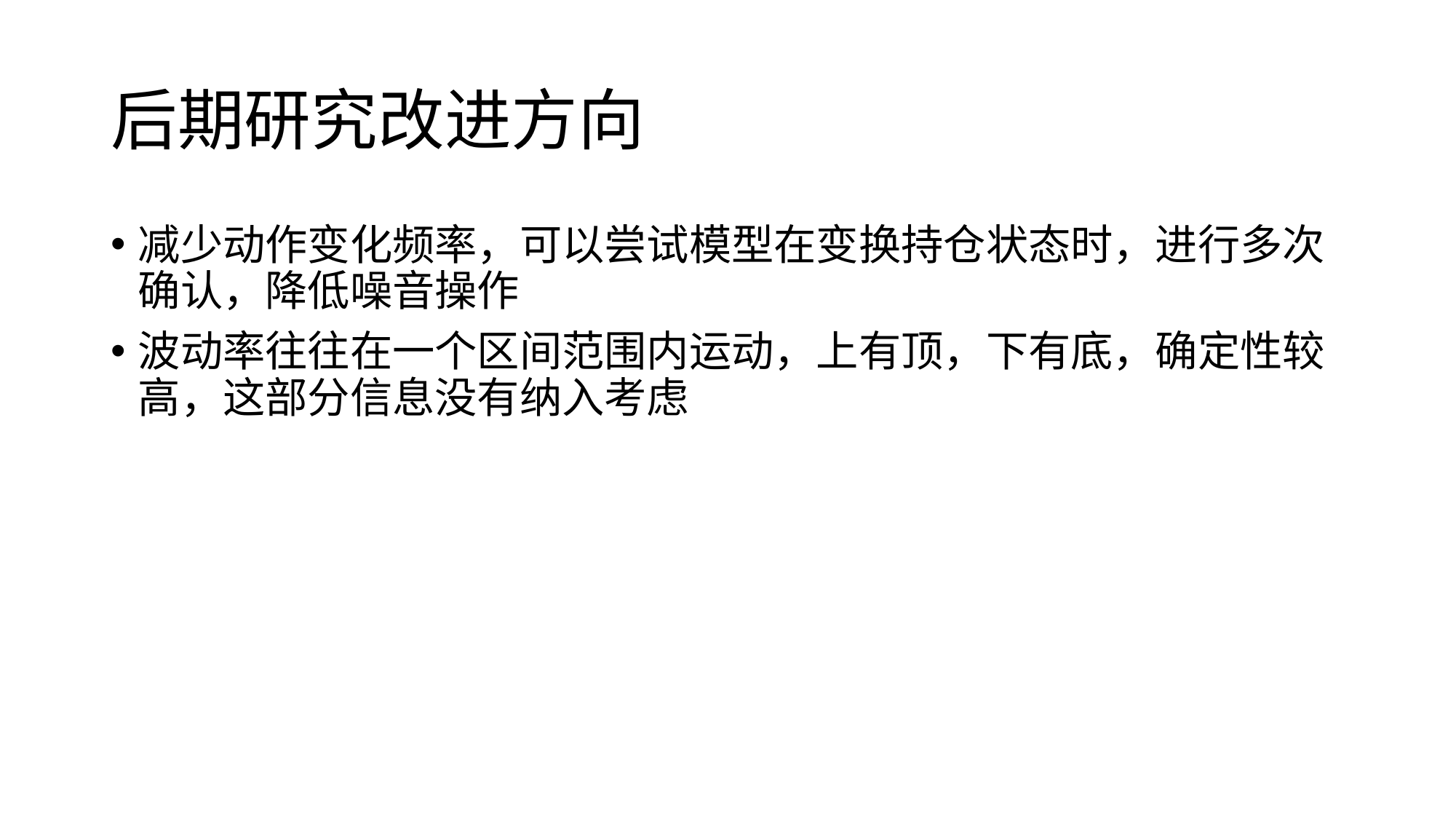

# 后期研究改进方向
减少动作变化频率，可以尝试模型在变换持仓状态时，进行多次确认，降低噪音操作
波动率往往在一个区间范围内运动，上有顶，下有底，确定性较高，这部分信息没有纳入考虑